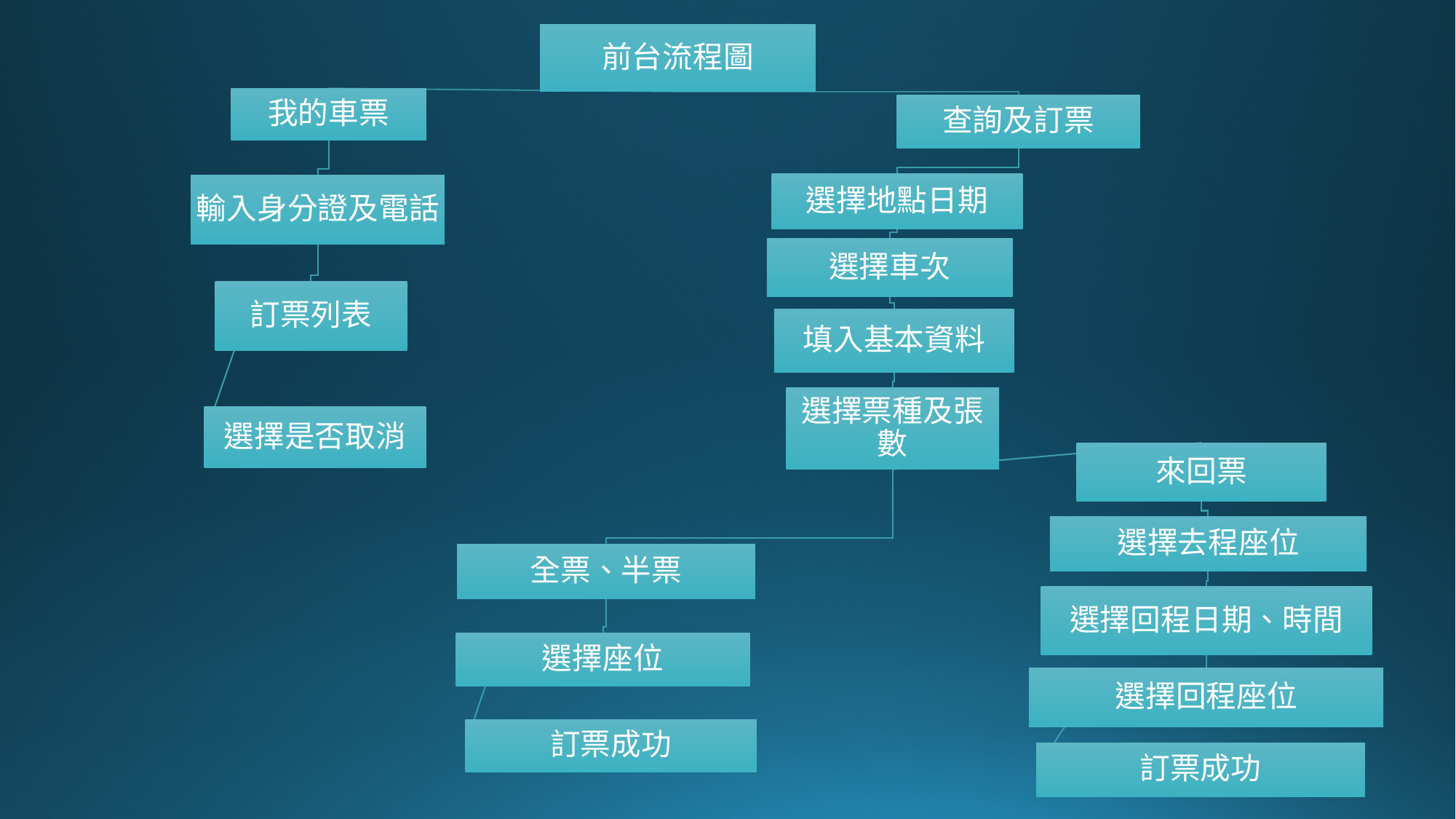

前台流程圖
我的車票
輸入身分證及電話
訂票列表
選擇是否取消
查詢及訂票
選擇地點日期
選擇車次
填入基本資料
選擇票種及張數
全票、半票
選擇座位
訂票成功
來回票
選擇去程座位
選擇回程日期、時間
選擇回程座位
訂票成功